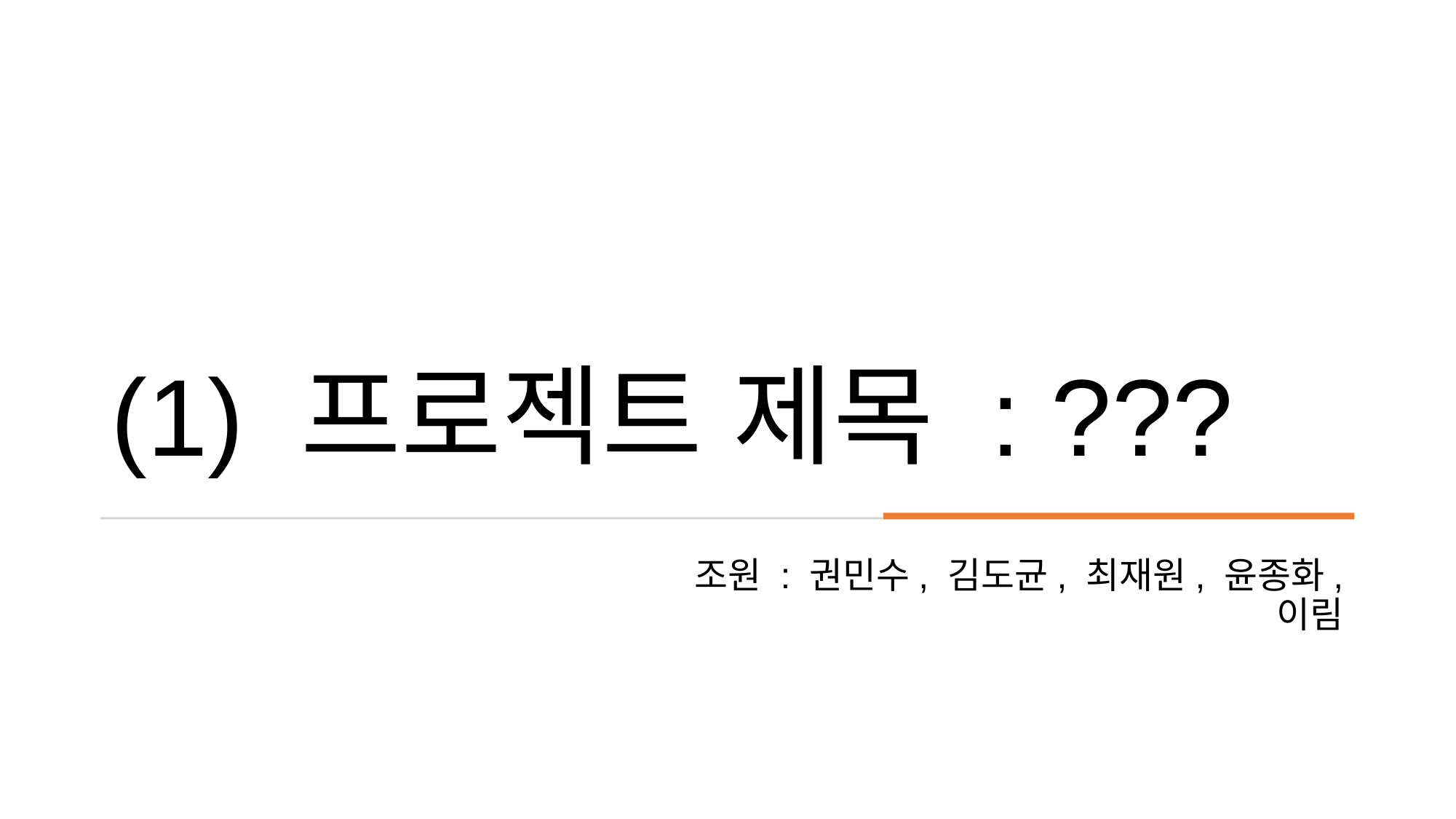

# (1) 프로젝트 제목 : ???

조원 : 권민수, 김도균, 최재원, 윤종화, 이림